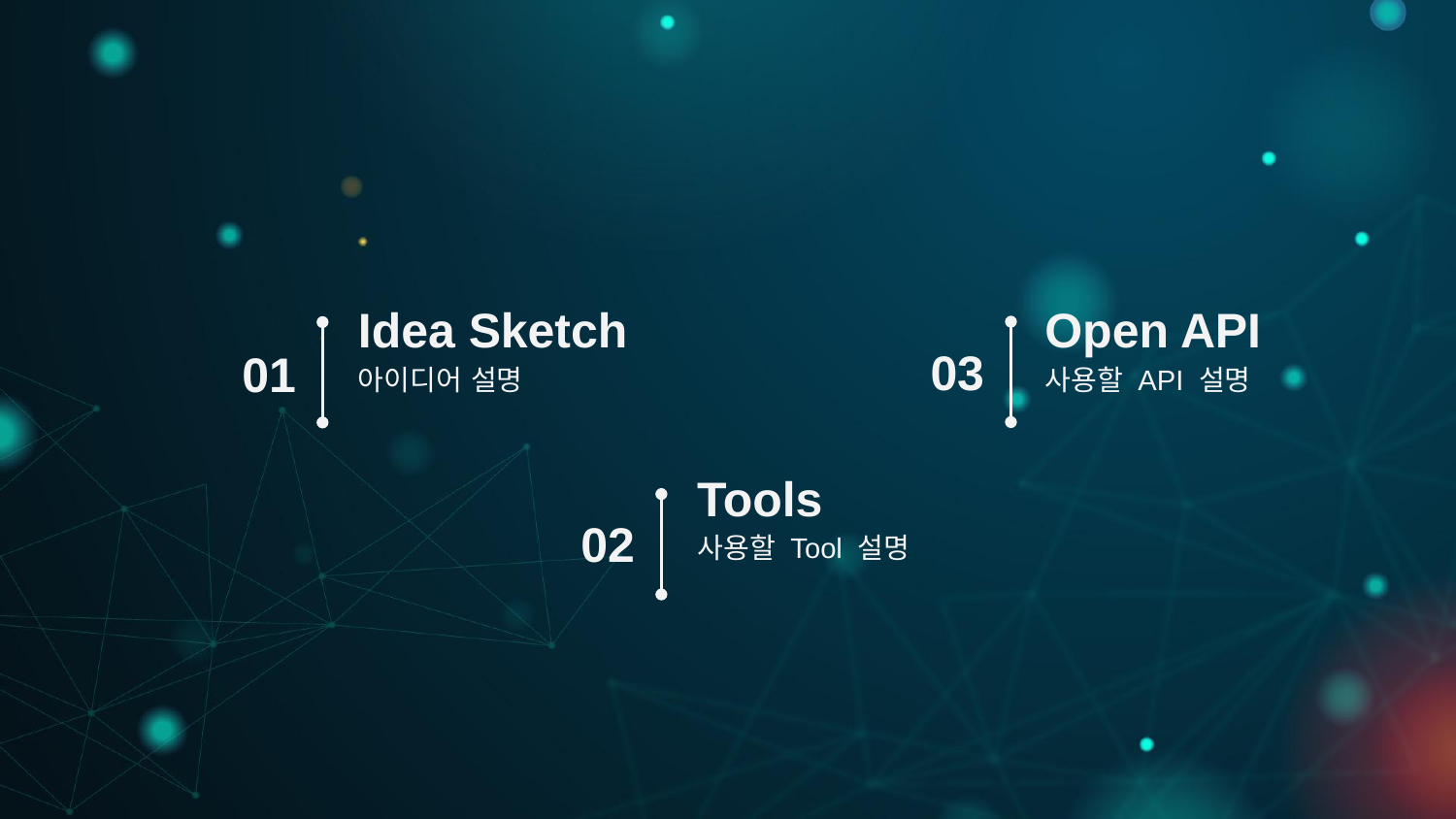

# Idea Sketch
Open API
03
01
아이디어 설명
사용할 API 설명
Tools
02
사용할 Tool 설명